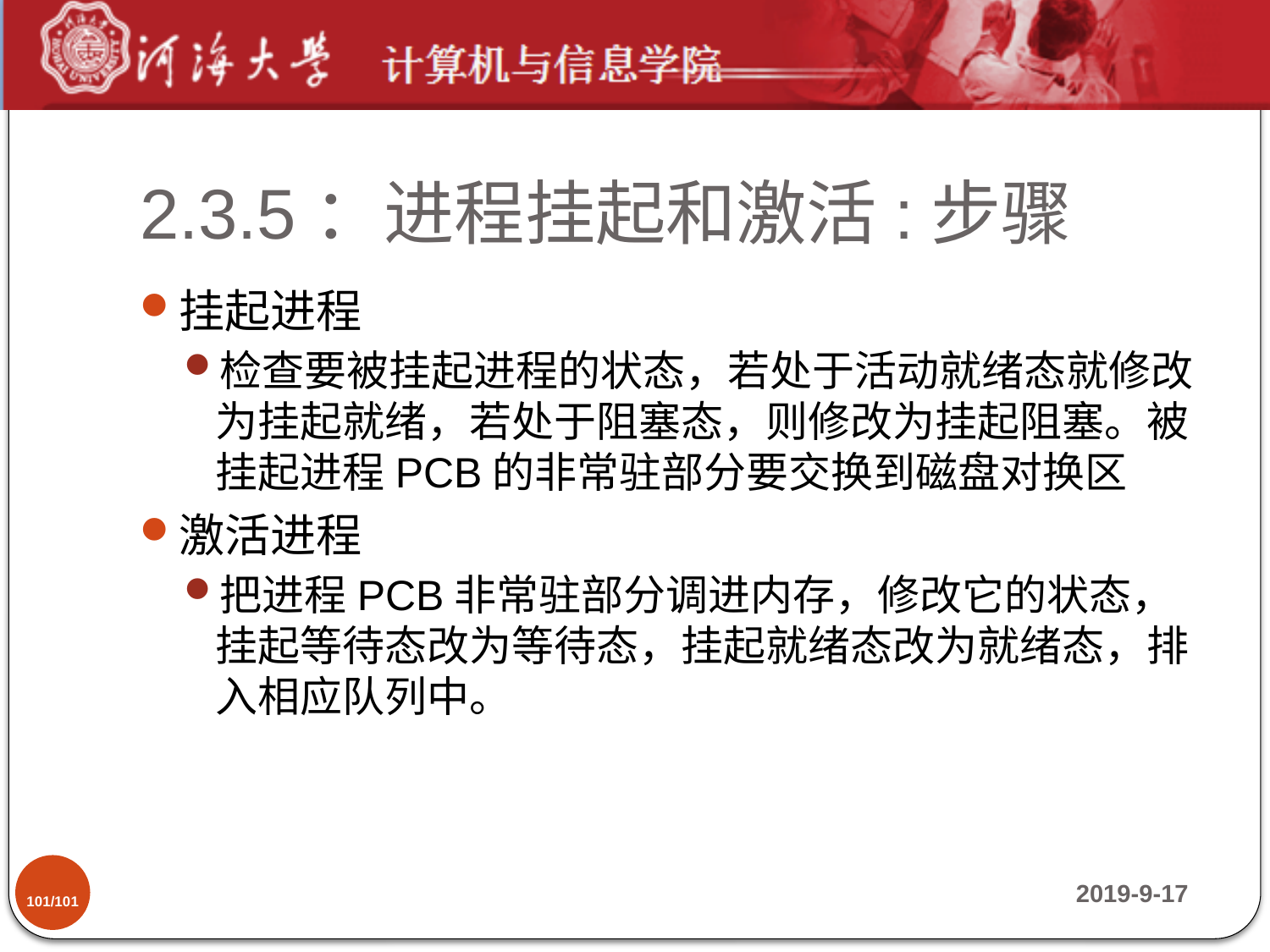

# 2.3.5：进程挂起和激活:步骤
挂起进程
检查要被挂起进程的状态，若处于活动就绪态就修改为挂起就绪，若处于阻塞态，则修改为挂起阻塞。被挂起进程PCB的非常驻部分要交换到磁盘对换区
激活进程
把进程PCB非常驻部分调进内存，修改它的状态，挂起等待态改为等待态，挂起就绪态改为就绪态，排入相应队列中。

101/101
2019-9-17